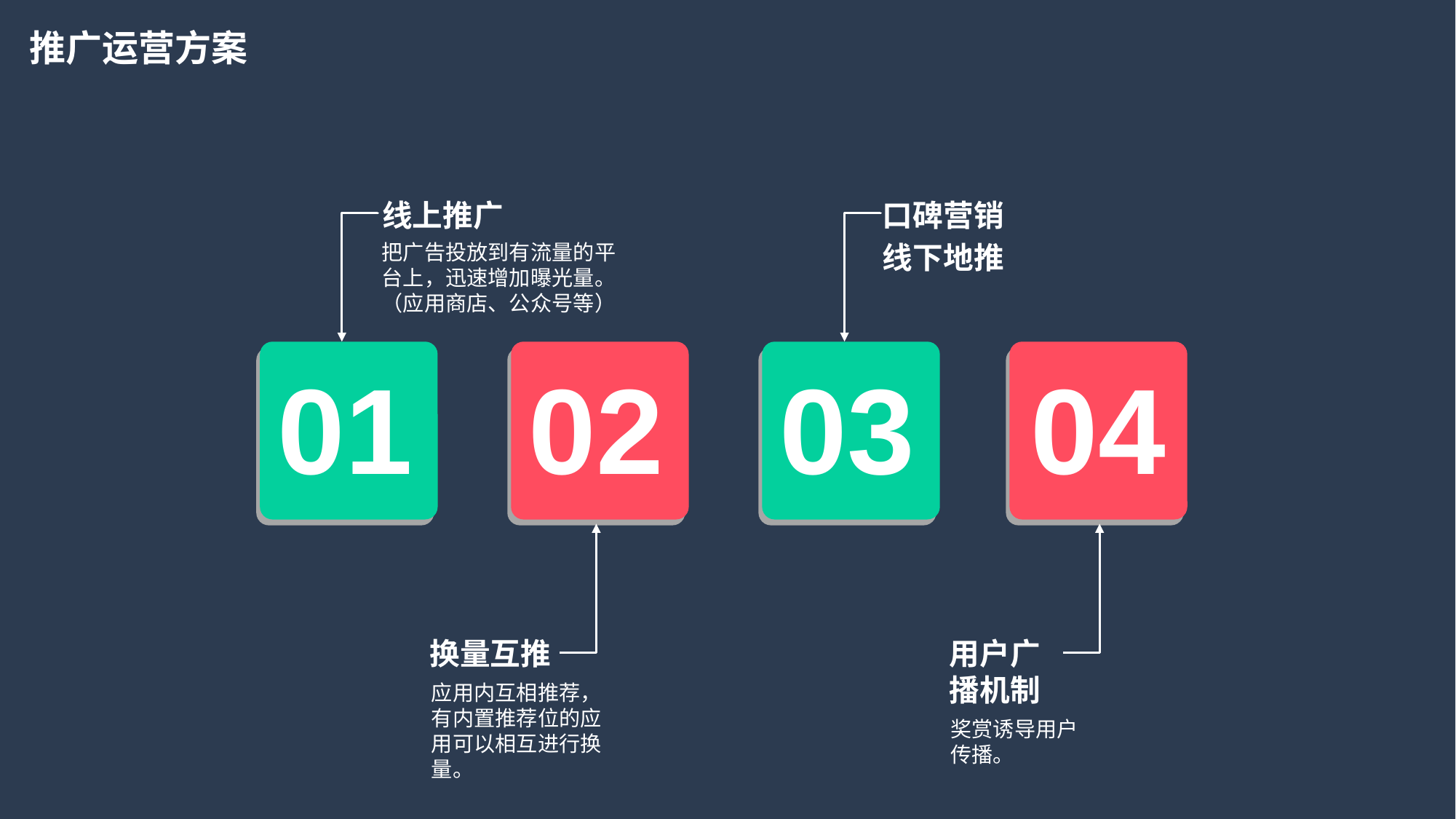

推广运营方案

口碑营销
线下地推
线上推广
把广告投放到有流量的平台上，迅速增加曝光量。（应用商店、公众号等）

01
02
03
04
换量互推

用户广播机制
应用内互相推荐，有内置推荐位的应用可以相互进行换量。
奖赏诱导用户传播。